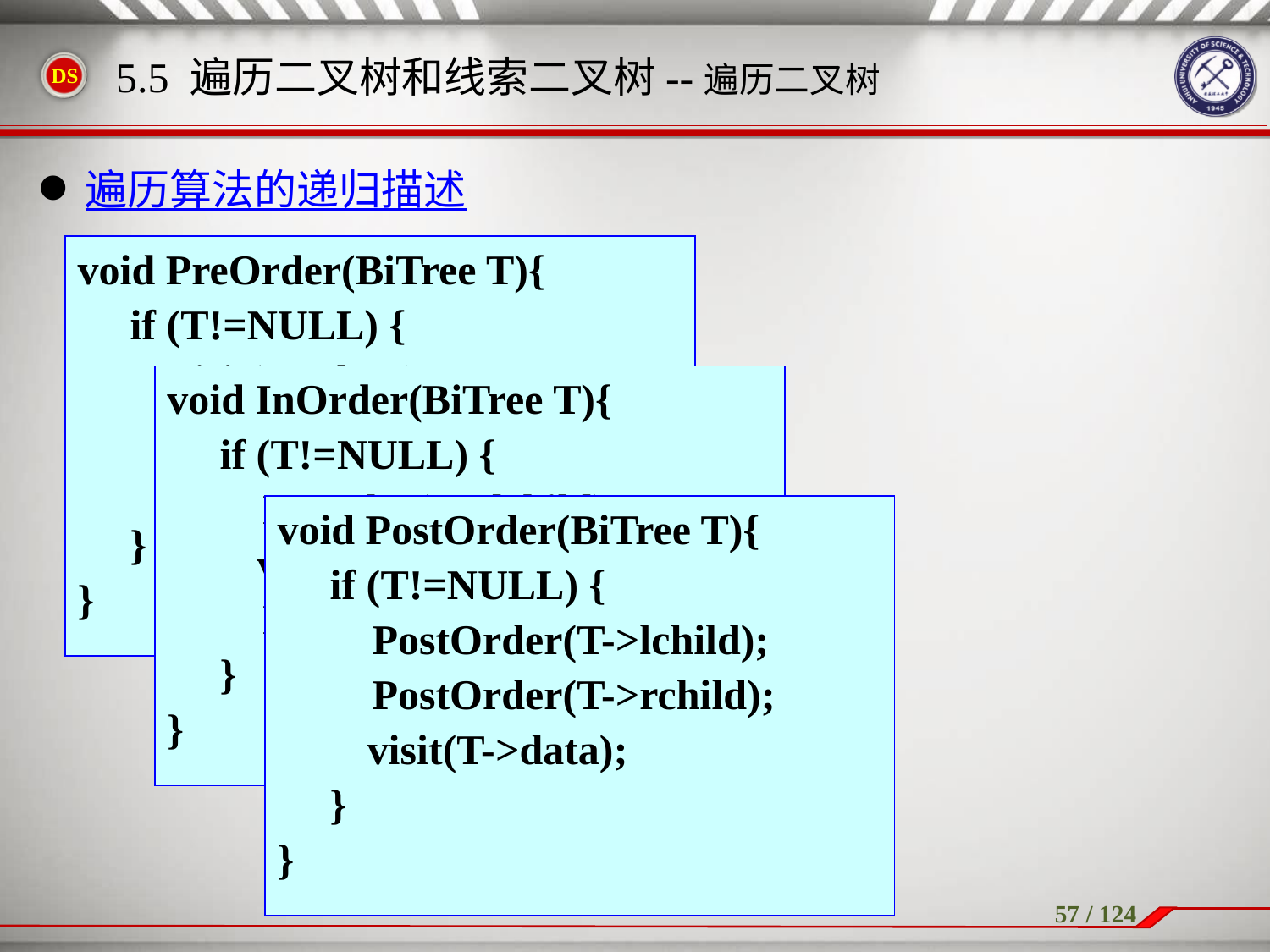

遍历算法的递归描述
5.5 遍历二叉树和线索二叉树--遍历二叉树
void PreOrder(BiTree T){
　if (T!=NULL) {
　　visit(T->data);
　　PreOrder(T->lchild);
　　PreOrder(T->rchild);
　}
}
void InOrder(BiTree T){
　if (T!=NULL) {
　　InOrder(T->lchild);
	    visit(T->data);
　　InOrder(T->rchild);
　}
}
void PostOrder(BiTree T){
　if (T!=NULL) {
　　PostOrder(T->lchild);
　　PostOrder(T->rchild);
	    visit(T->data);
　}
}